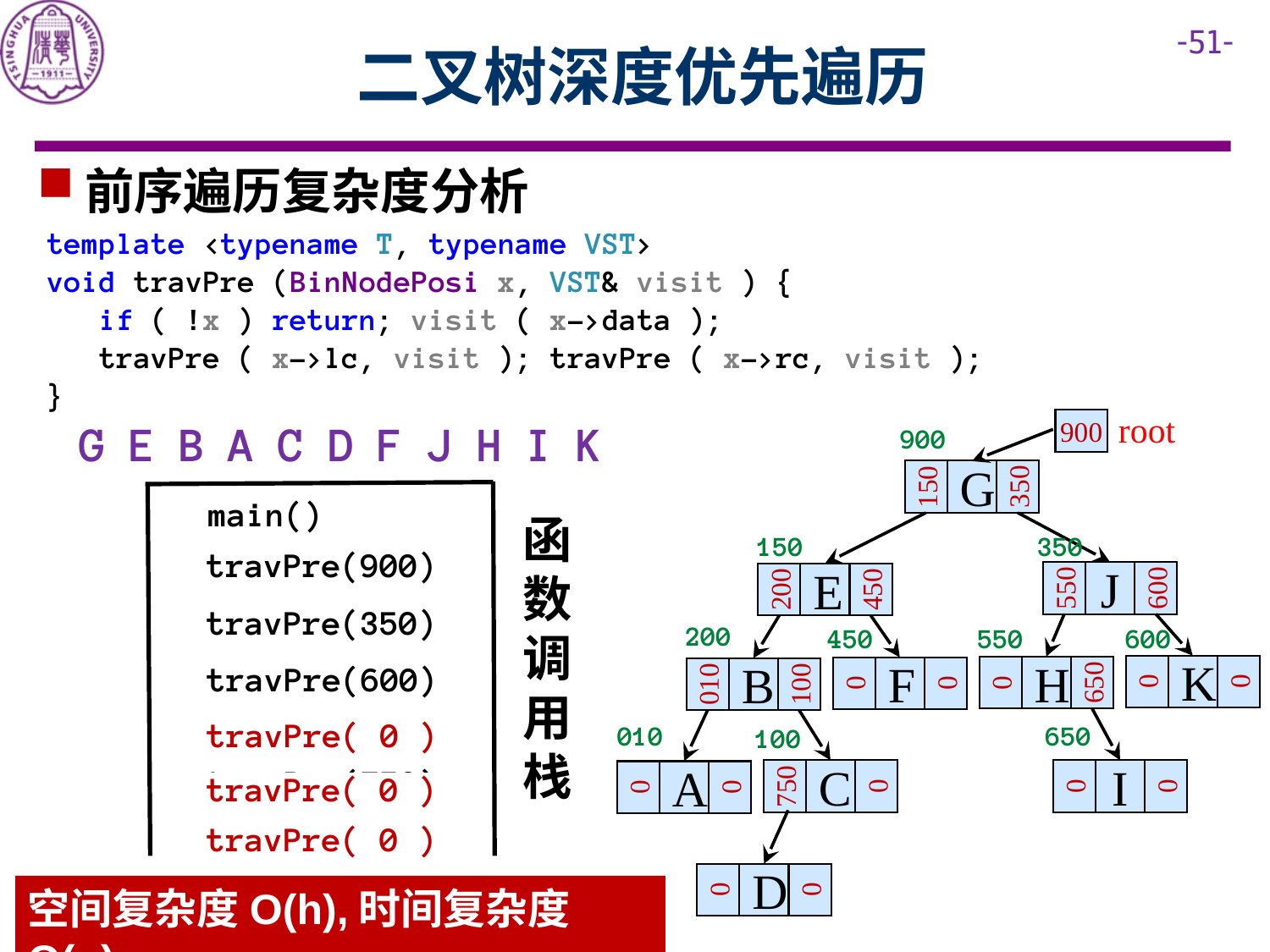

# 二叉树深度优先遍历
前序遍历复杂度分析
template <typename T, typename VST>
void travPre (BinNodePosi x, VST& visit ) {
   if ( !x ) return; visit ( x->data );
   travPre ( x->lc, visit ); travPre ( x->rc, visit );
}
G
E
B
A
C
D
F
J
H
I
K
root
900
900
150
G
350
main()
函数调用栈
150
350
travPre(900)
550
J
600
200
E
450
travPre(350)
travPre(150)
200
450
550
600
travPre(200)
travPre(450)
travPre(550)
travPre(600)
0
K
0
0
H
650
0
F
0
010
B
100
travPre(010)
travPre(100)
travPre( 0 )
travPre(650)
travPre( 0 )
010
650
100
travPre(750)
travPre( 0 )
750
C
0
0
I
0
travPre( 0 )
0
A
0
travPre( 0 )
0
D
0
空间复杂度O(h),时间复杂度O(n)